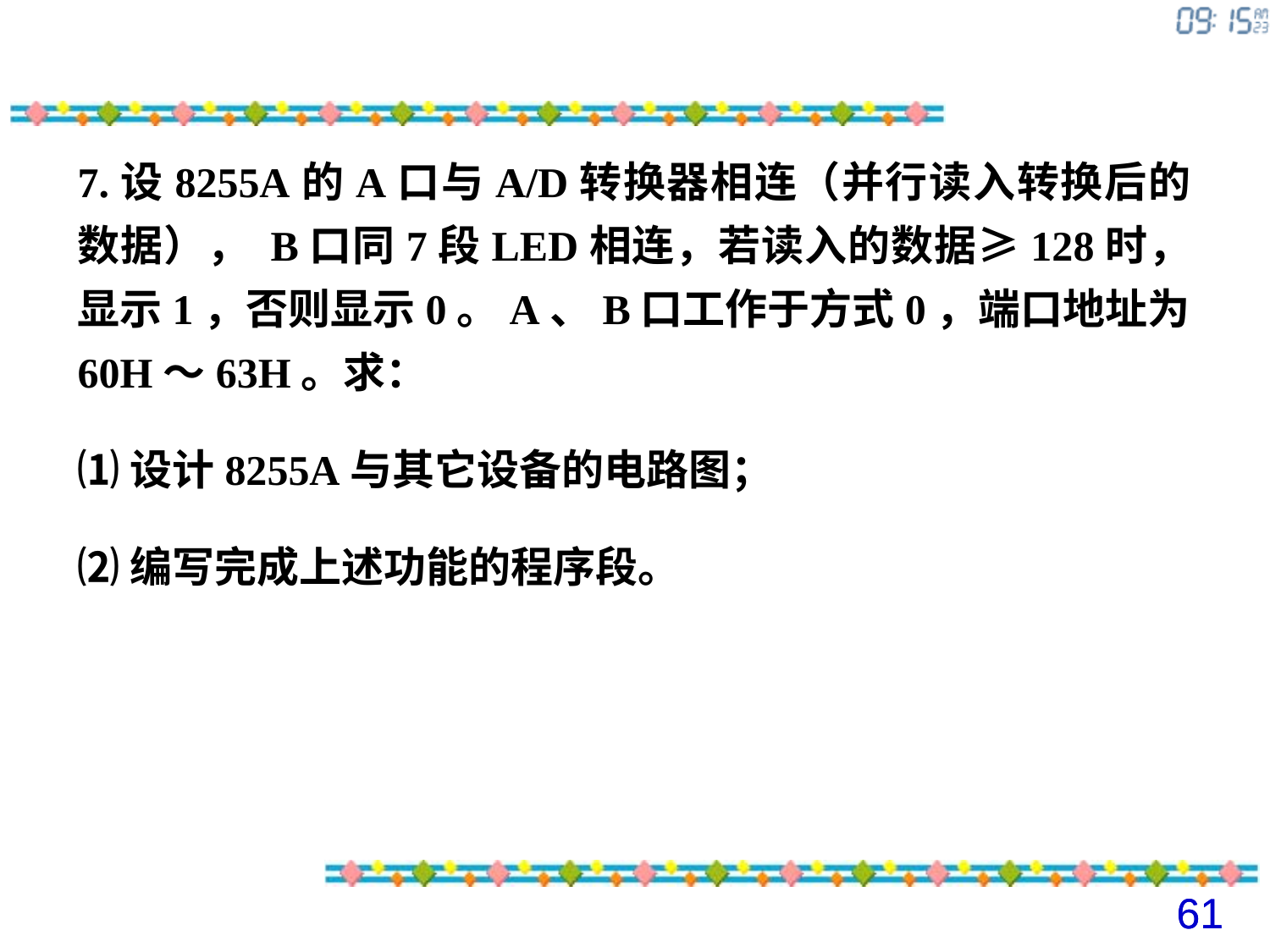

7.设8255A的A口与A/D转换器相连（并行读入转换后的数据）， B口同7段LED相连，若读入的数据≥128时，显示1，否则显示0。A、B口工作于方式0，端口地址为60H～63H。求：
⑴设计8255A与其它设备的电路图；
⑵编写完成上述功能的程序段。